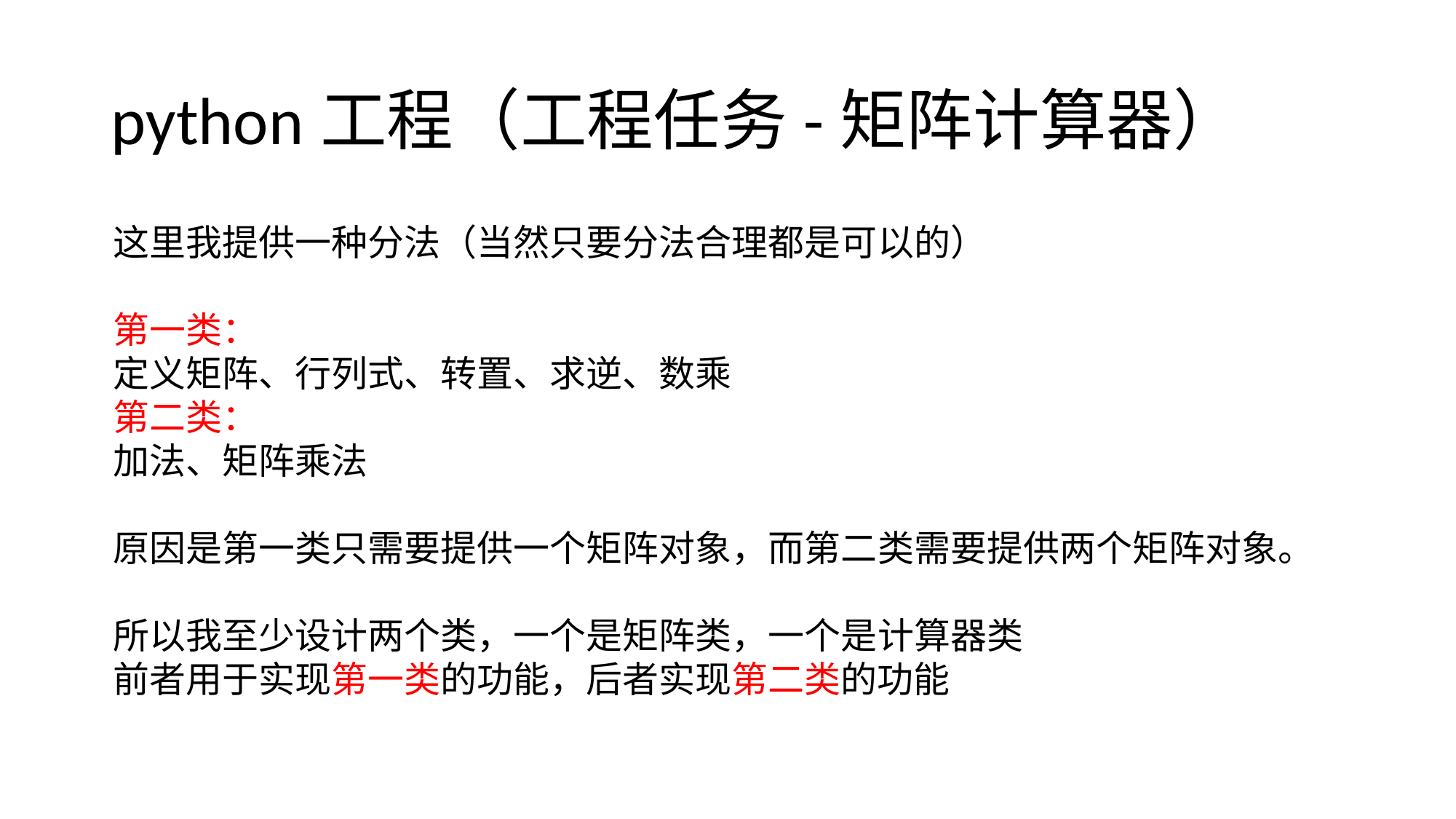

# python工程（工程任务-矩阵计算器）

这里我提供一种分法（当然只要分法合理都是可以的）

第一类：
定义矩阵、行列式、转置、求逆、数乘
第二类：
加法、矩阵乘法

原因是第一类只需要提供一个矩阵对象，而第二类需要提供两个矩阵对象。

所以我至少设计两个类，一个是矩阵类，一个是计算器类
前者用于实现第一类的功能，后者实现第二类的功能